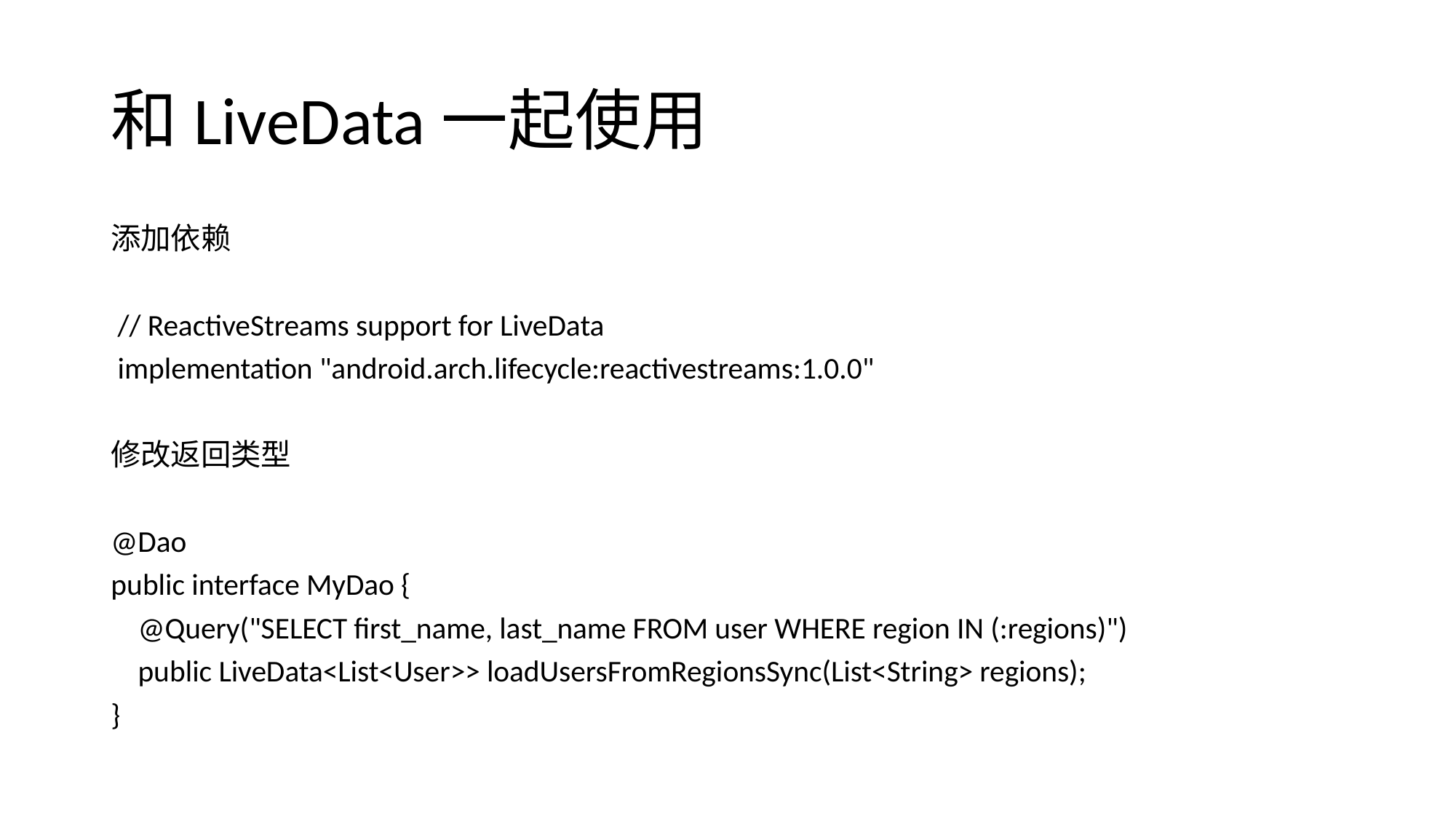

# 和LiveData一起使用
添加依赖

 // ReactiveStreams support for LiveData
 implementation "android.arch.lifecycle:reactivestreams:1.0.0"

修改返回类型

@Dao
public interface MyDao {
    @Query("SELECT first_name, last_name FROM user WHERE region IN (:regions)")
    public LiveData<List<User>> loadUsersFromRegionsSync(List<String> regions);
}